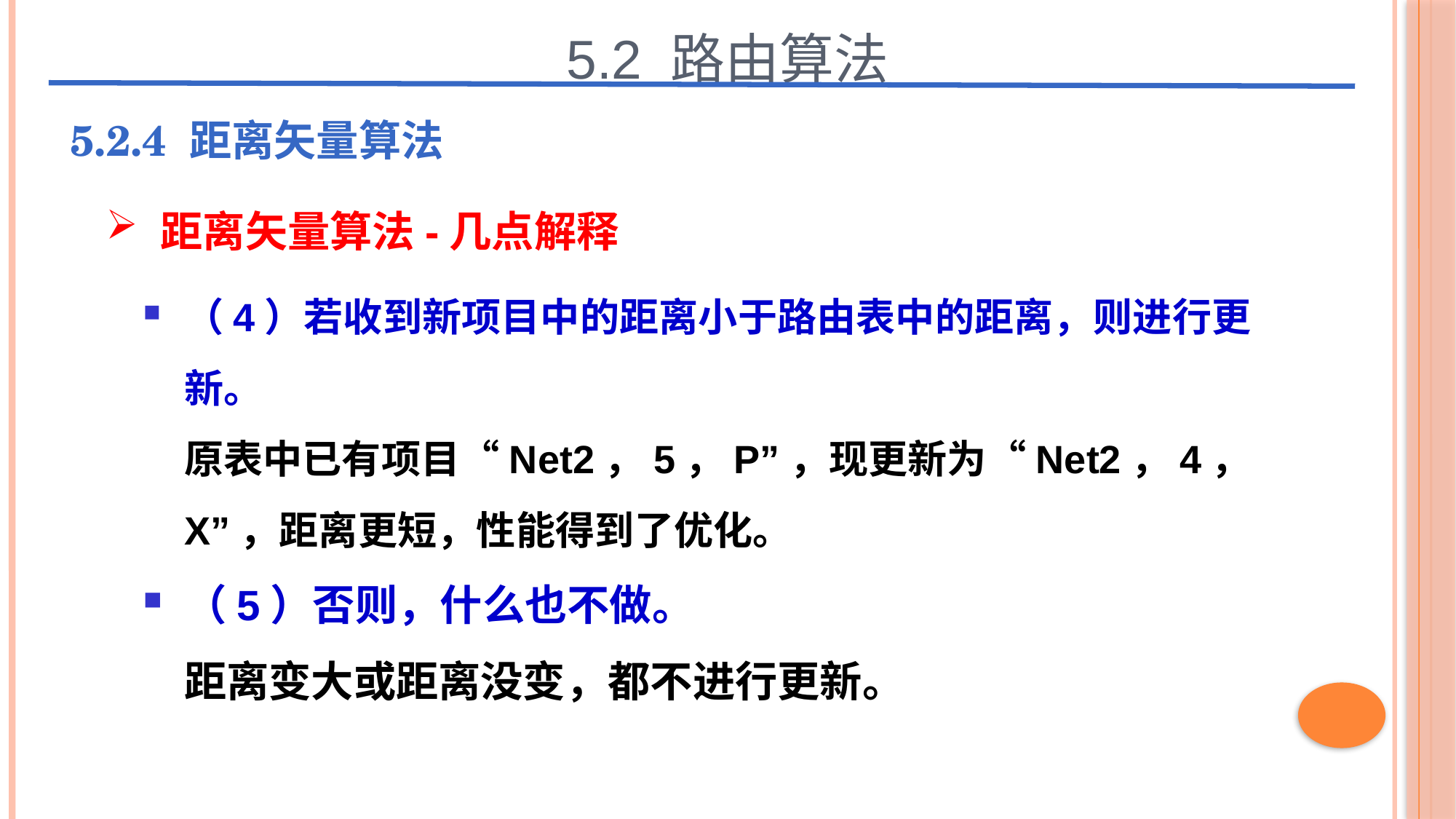

5.2 路由算法
5.2.4 距离矢量算法

距离矢量算法-几点解释
（4）若收到新项目中的距离小于路由表中的距离，则进行更新。
原表中已有项目“Net2，5，P”，现更新为“Net2，4，X”，距离更短，性能得到了优化。
（5）否则，什么也不做。
距离变大或距离没变，都不进行更新。